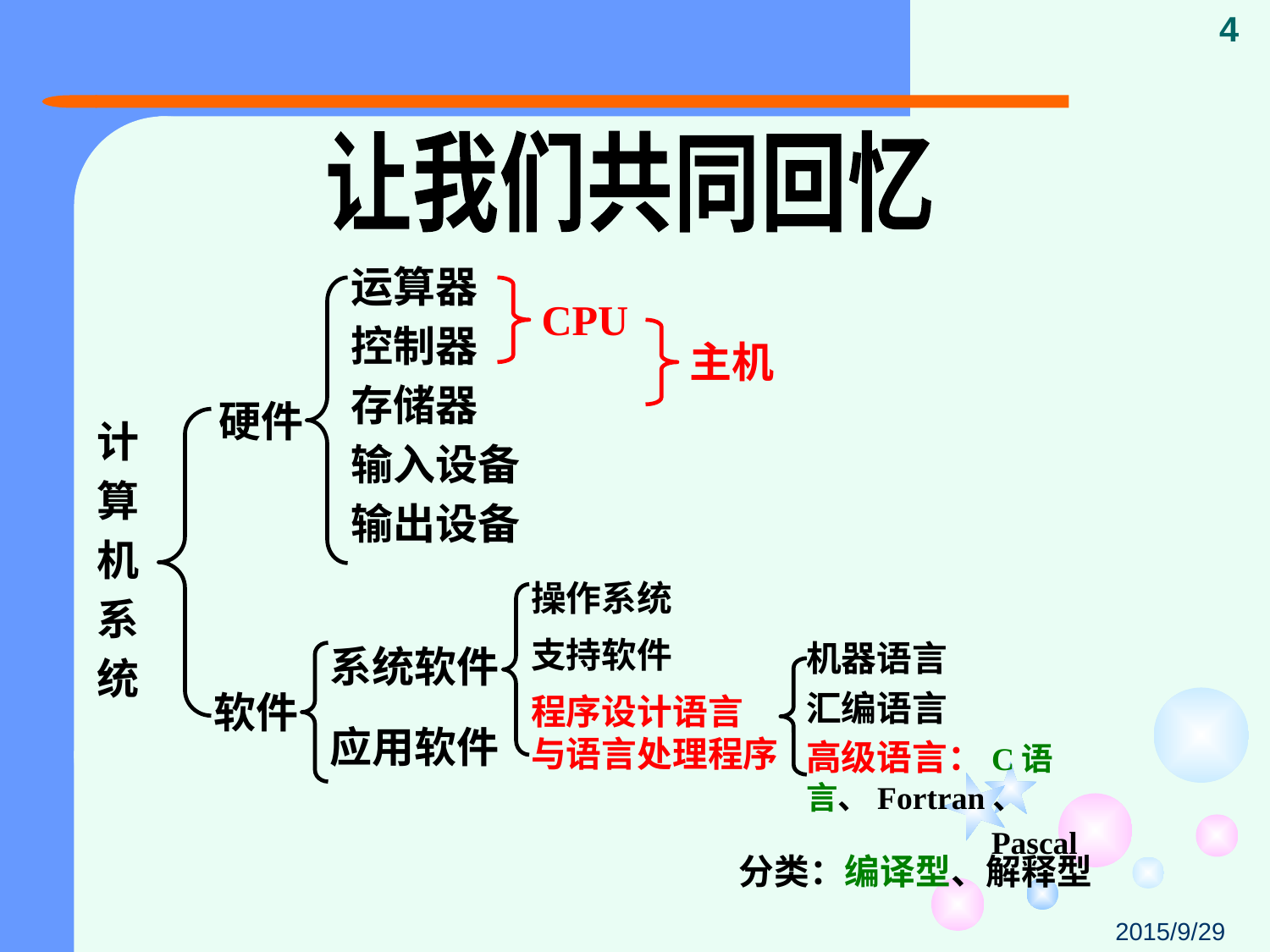

4
让我们共同回忆
运算器
控制器
存储器
输入设备
输出设备

CPU

主机
硬件
计
算
机
系
统

操作系统
支持软件
程序设计语言
与语言处理程序

机器语言
汇编语言
高级语言：C语言、Fortran、
                       Pascal
系统软件
应用软件

软件
分类：编译型、解释型
2015/9/29